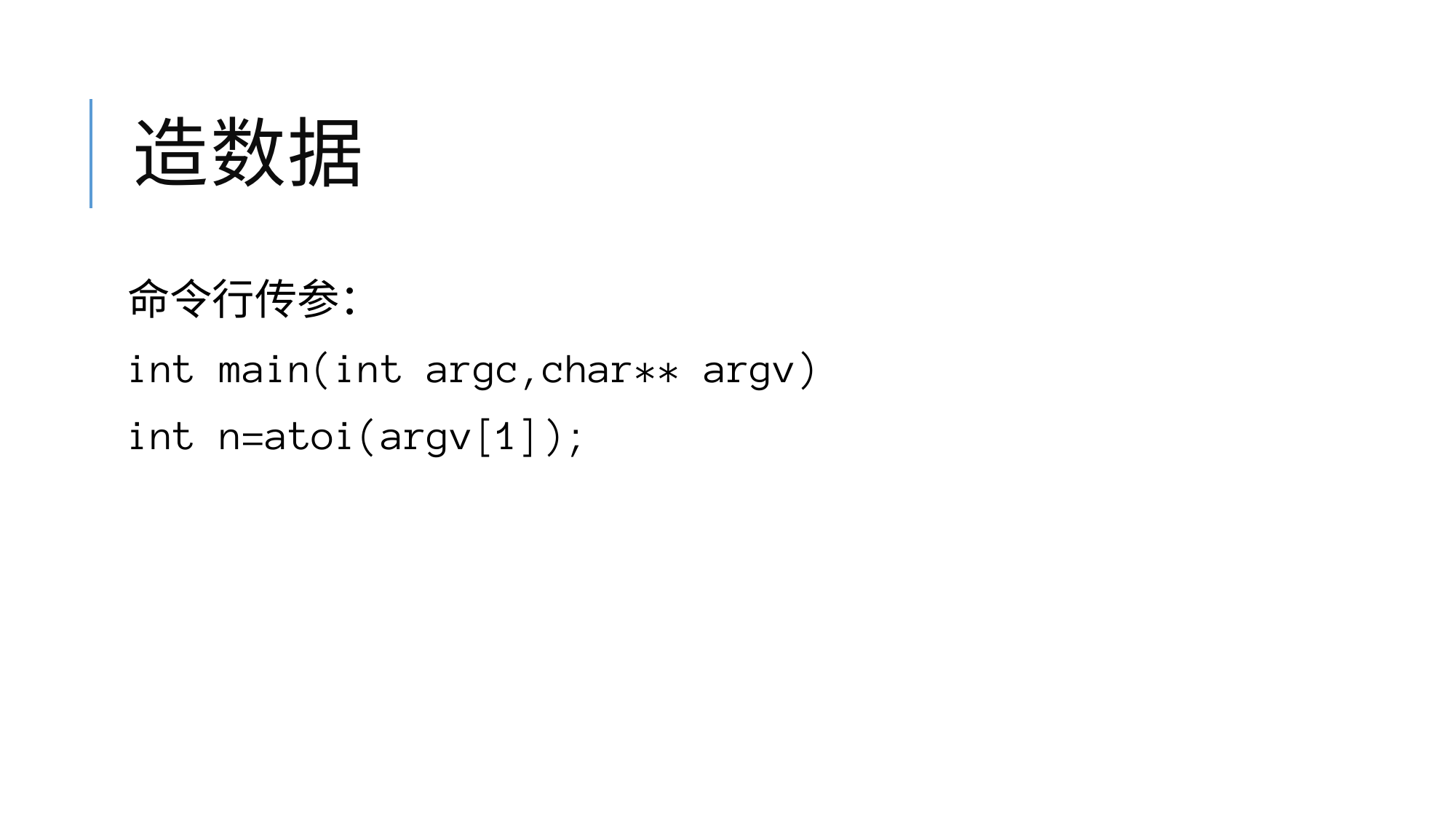

# 造数据
命令行传参：
int main(int argc,char** argv)
int n=atoi(argv[1]);